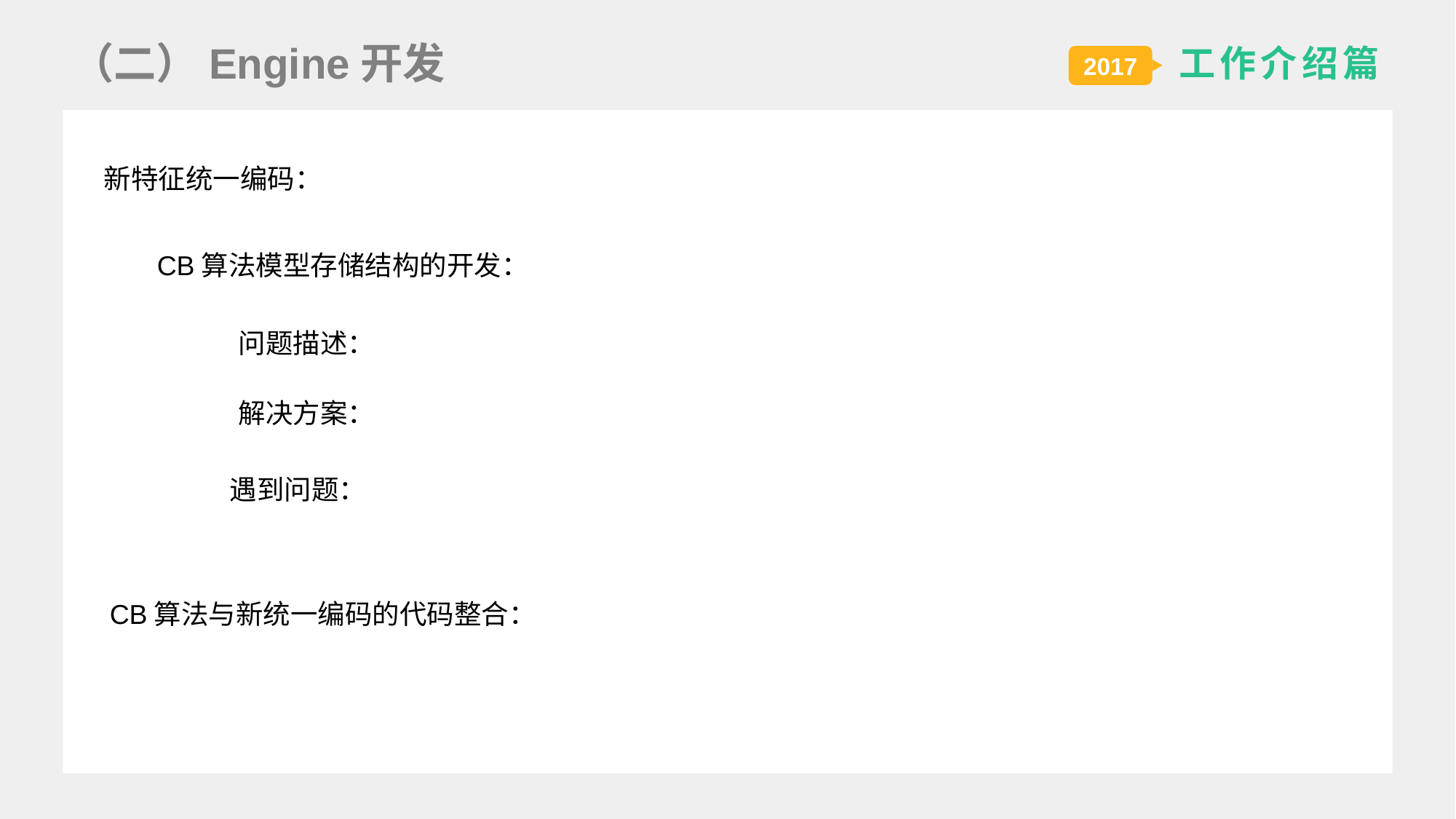

# （二）Engine开发
工作介绍篇
新特征统一编码：
CB算法模型存储结构的开发：
问题描述：
解决方案：
遇到问题：
CB算法与新统一编码的代码整合：